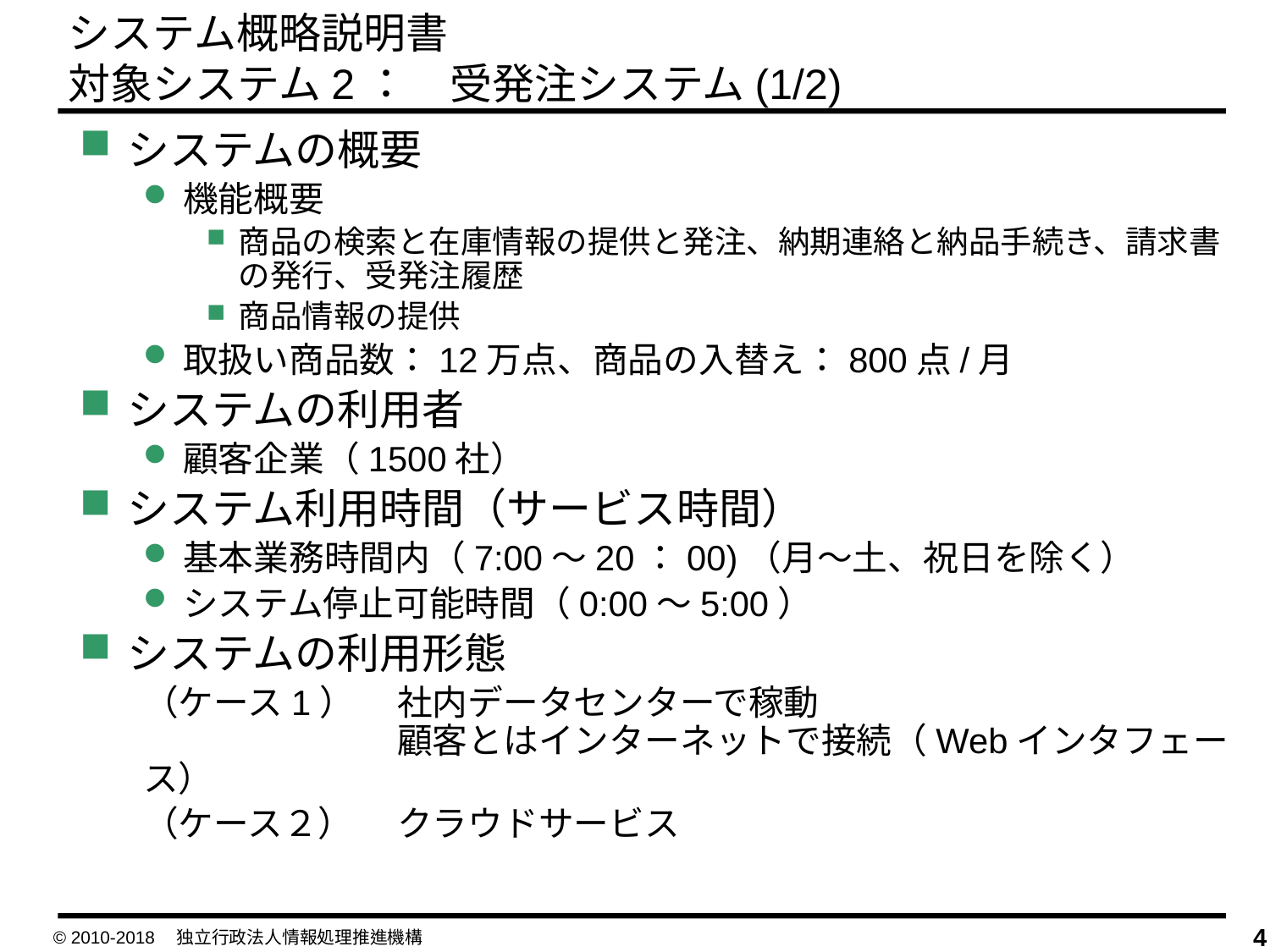

システム概略説明書
対象システム2：　受発注システム(1/2)
システムの概要
機能概要
商品の検索と在庫情報の提供と発注、納期連絡と納品手続き、請求書の発行、受発注履歴
商品情報の提供
取扱い商品数：12万点、商品の入替え：800点/月
システムの利用者
顧客企業（1500社）
システム利用時間（サービス時間）
基本業務時間内（7:00～20：00)（月～土、祝日を除く）
システム停止可能時間（0:00～5:00）
システムの利用形態
（ケース1）	社内データセンターで稼動
　　　　　　 	顧客とはインターネットで接続（Webインタフェース）
（ケース２）	クラウドサービス

© 2010-2018　独立行政法人情報処理推進機構